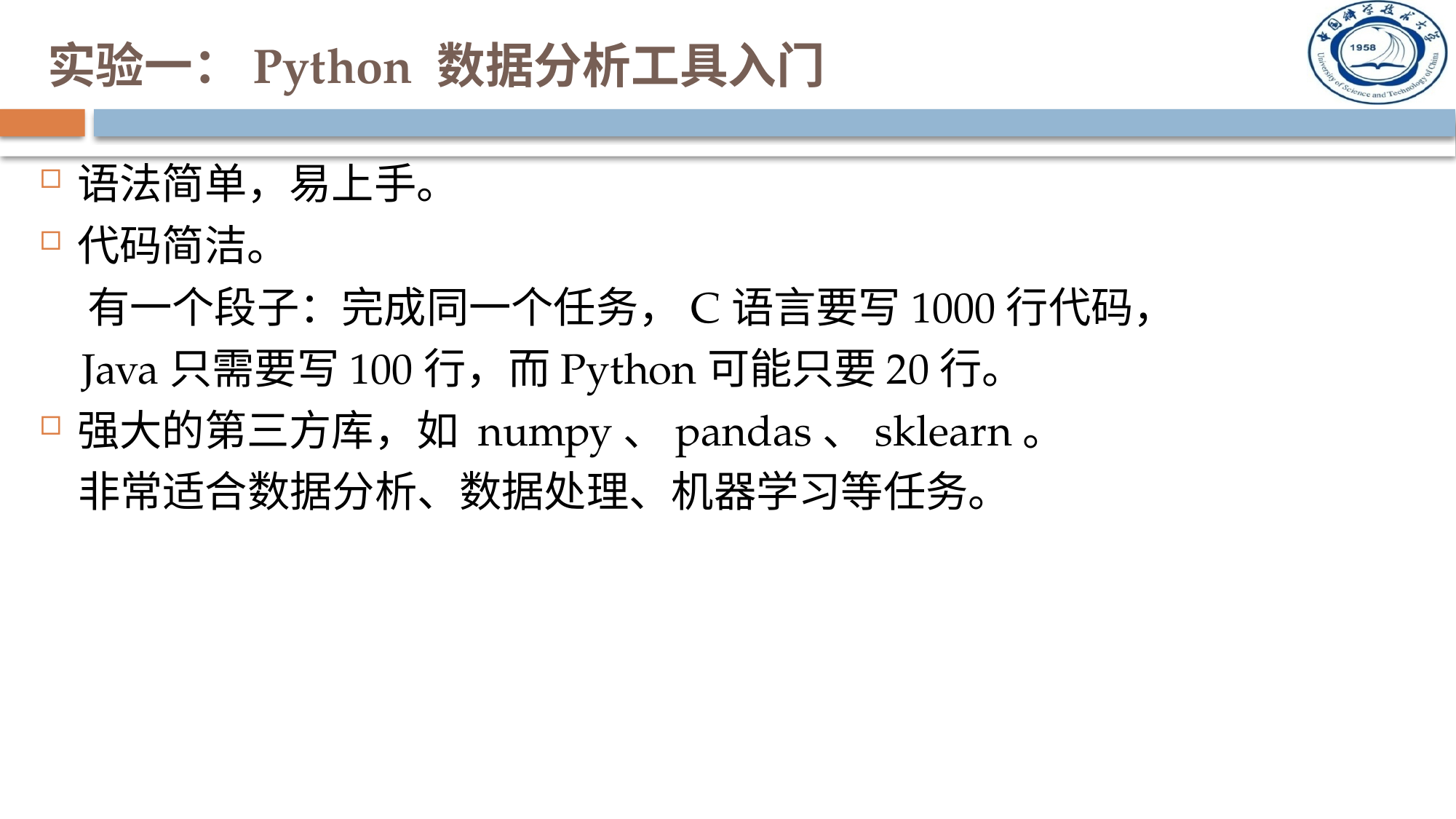

# 实验一：Python 数据分析工具入门
语法简单，易上手。
代码简洁。
    有一个段子：完成同一个任务，C语言要写1000行代码，
    Java只需要写100行，而Python可能只要20行。
强大的第三方库，如 numpy、pandas、sklearn。
   非常适合数据分析、数据处理、机器学习等任务。